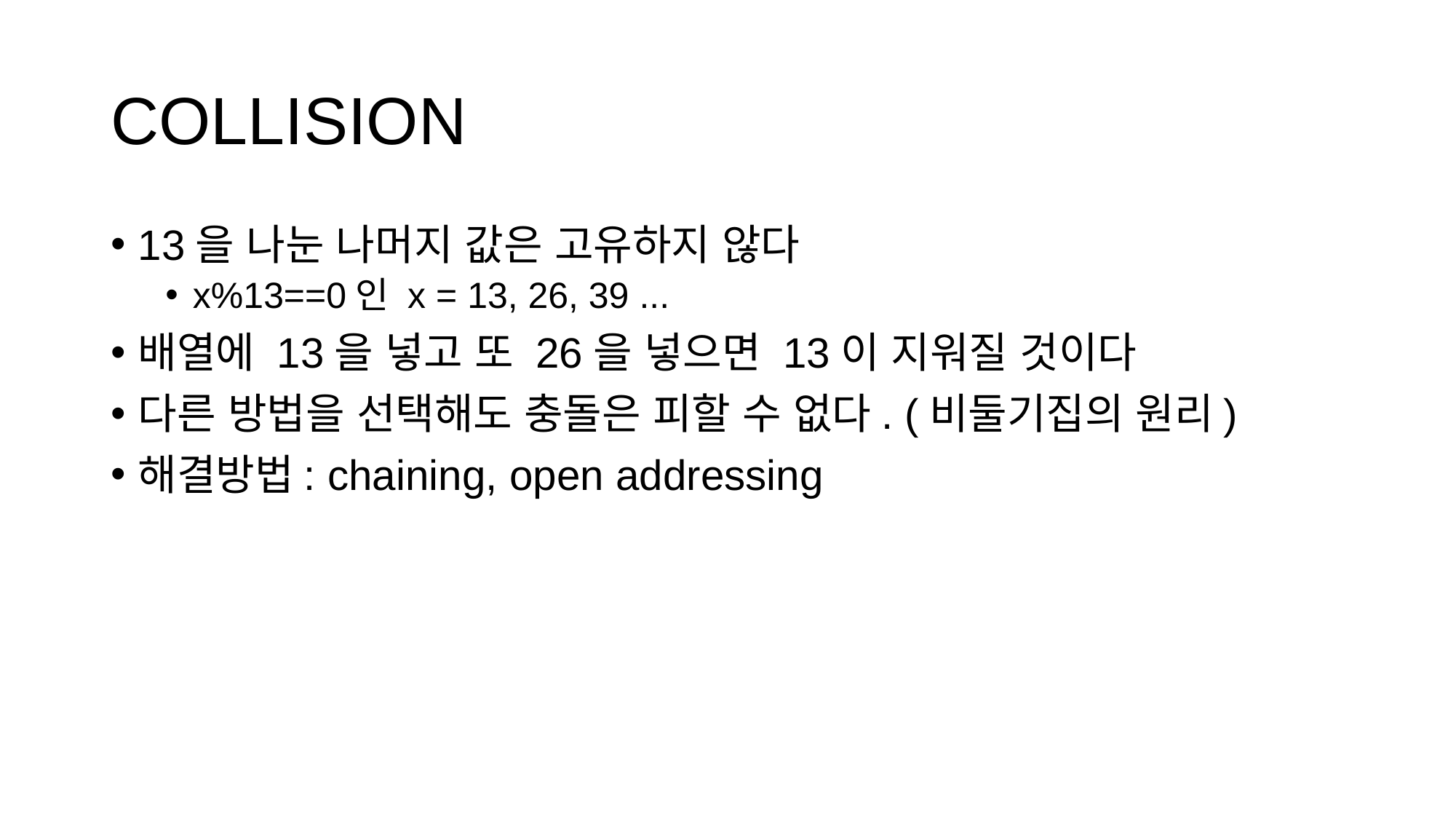

# COLLISION
13을 나눈 나머지 값은 고유하지 않다
x%13==0인 x = 13, 26, 39 ...
배열에 13을 넣고 또 26을 넣으면 13이 지워질 것이다
다른 방법을 선택해도 충돌은 피할 수 없다. (비둘기집의 원리)
해결방법: chaining, open addressing